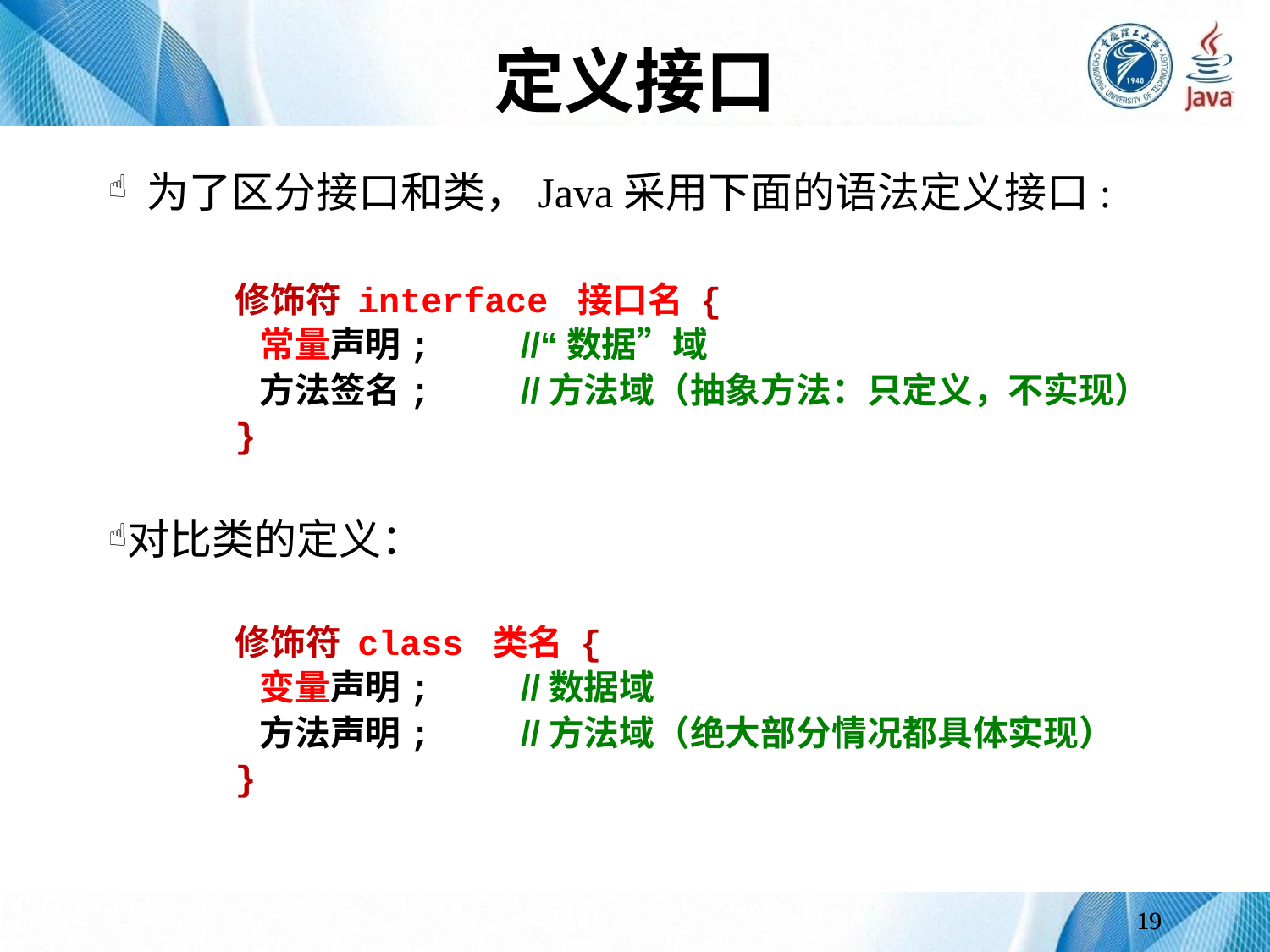

# 定义接口
 为了区分接口和类，Java采用下面的语法定义接口:

修饰符 interface 接口名 {
  常量声明; 	//“数据”域
  方法签名;	//方法域（抽象方法：只定义，不实现）
}

对比类的定义：

修饰符 class 类名 {
  变量声明; 	//数据域
  方法声明;	//方法域（绝大部分情况都具体实现）
}

19
19